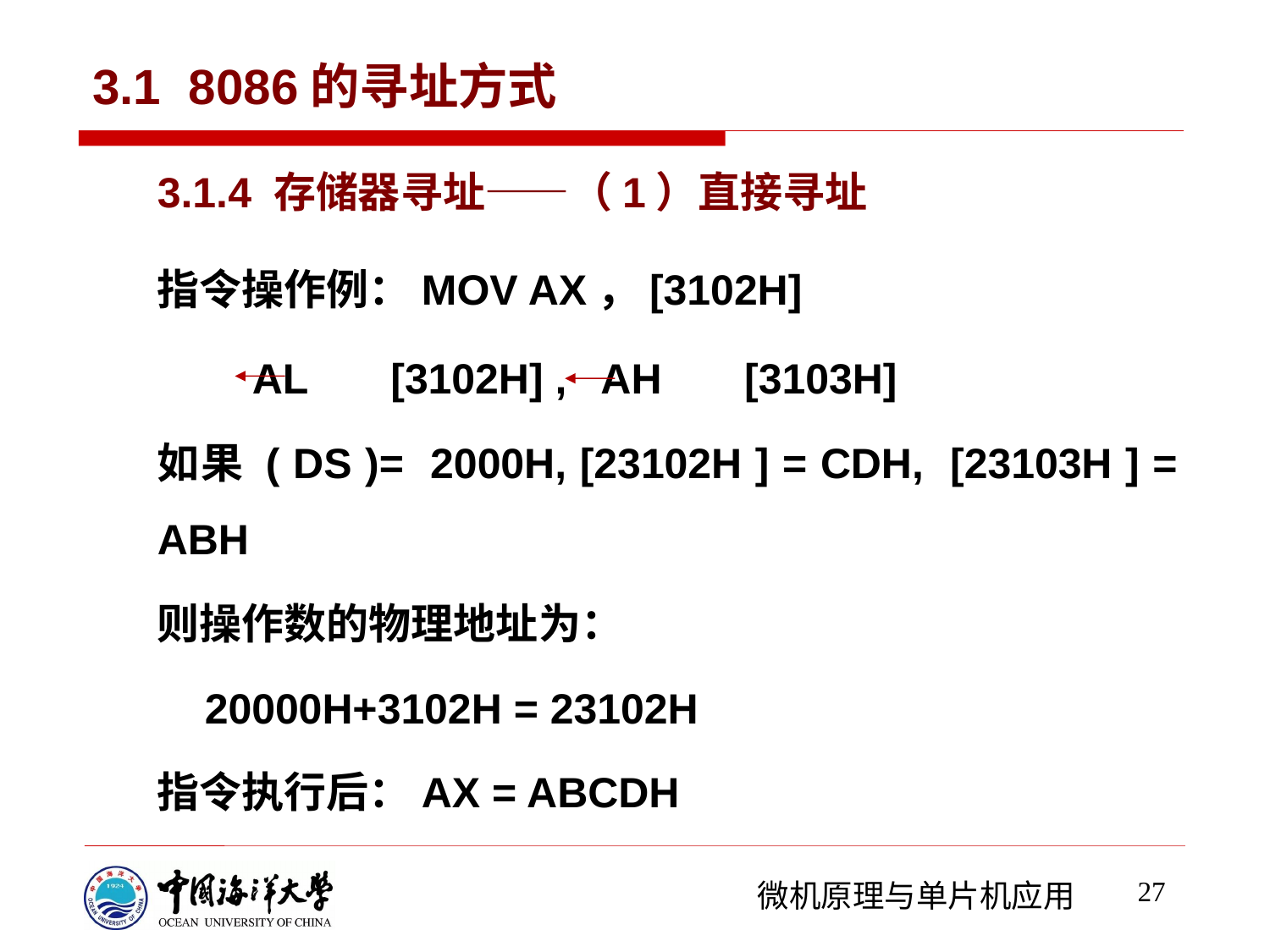

# 3.1  8086的寻址方式
3.1.4 存储器寻址——（1）直接寻址
指令操作例：MOV AX，[3102H]
        AL       [3102H] ,   AH       [3103H]
如果 ( DS )=  2000H, [23102H ] = CDH,  [23103H ] = ABH
则操作数的物理地址为：
    20000H+3102H = 23102H
指令执行后：AX = ABCDH

27